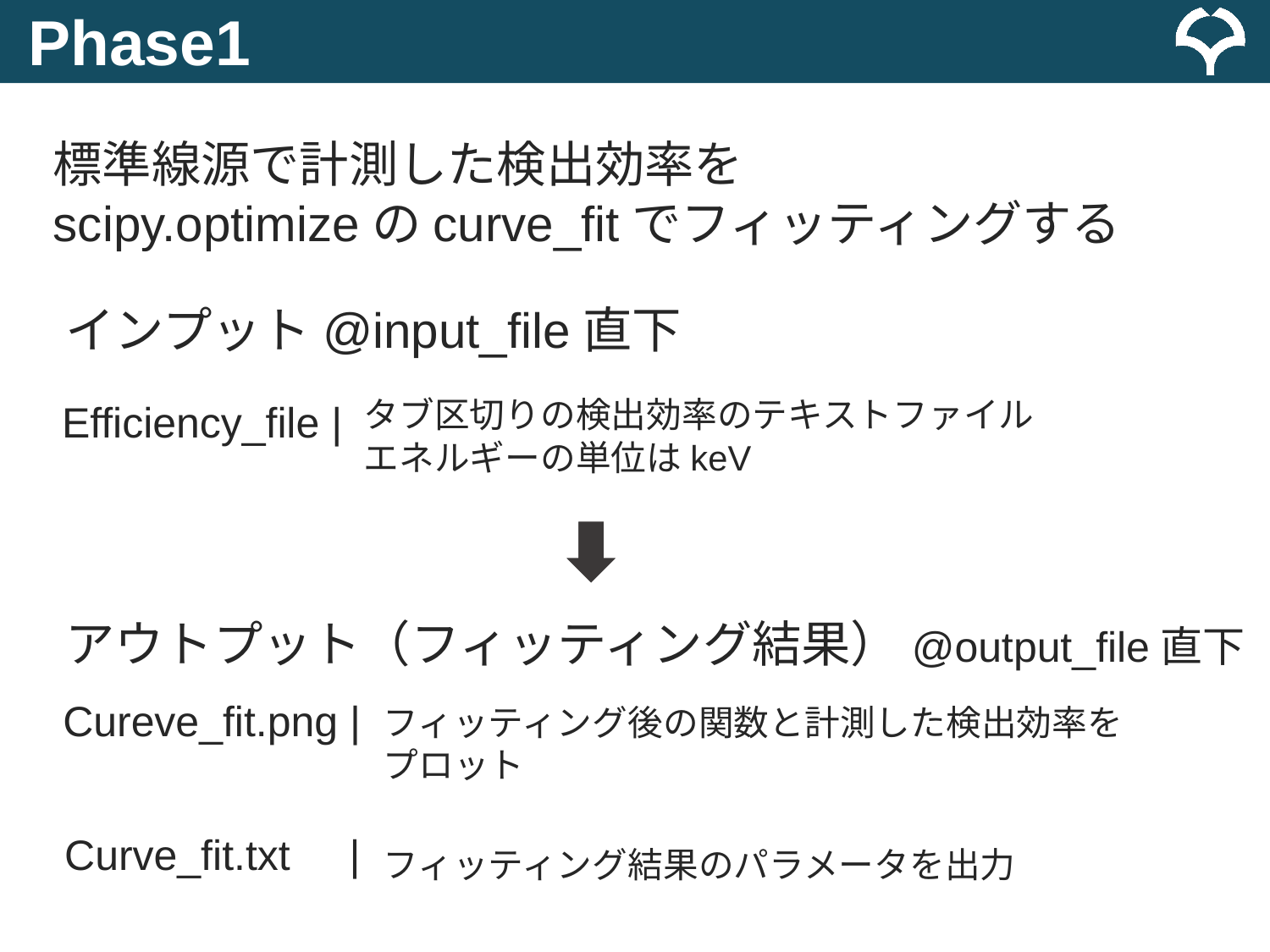

Phase1
標準線源で計測した検出効率を
scipy.optimizeのcurve_fitでフィッティングする
インプット@input_file直下

タブ区切りの検出効率のテキストファイル
エネルギーの単位はkeV
Efficiency_file |

アウトプット（フィッティング結果）@output_file直下
Cureve_fit.png |
フィッティング後の関数と計測した検出効率をプロット
Curve_fit.txt     |
フィッティング結果のパラメータを出力